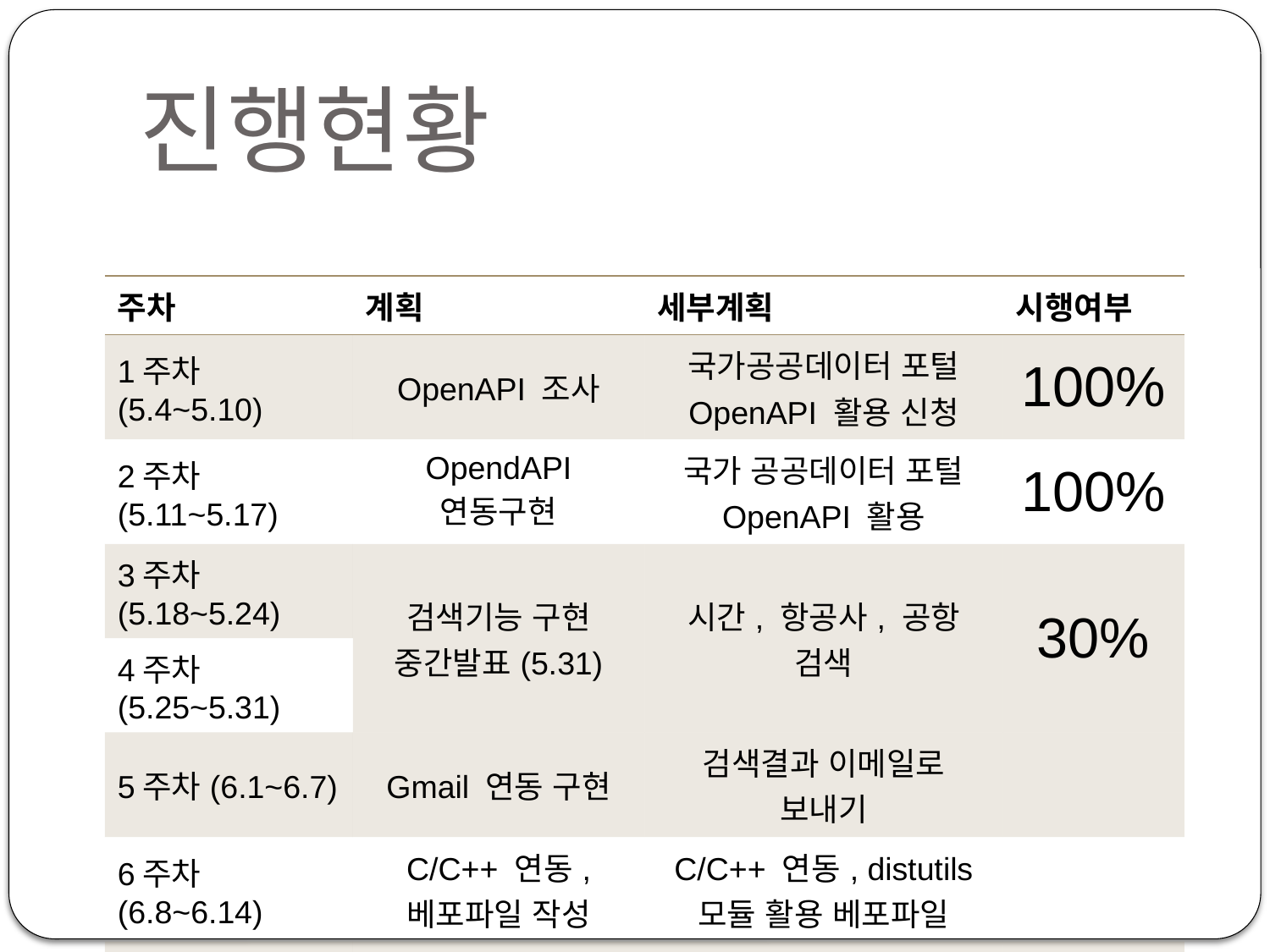

# 진행현황
| 주차 | 계획 | 세부계획 | 시행여부 |
| --- | --- | --- | --- |
| 1주차(5.4~5.10) | OpenAPI 조사 | 국가공공데이터 포털 OpenAPI 활용 신청 | 100% |
| 2주차(5.11~5.17) | OpendAPI 연동구현 | 국가 공공데이터 포털 OpenAPI 활용 | 100% |
| 3주차(5.18~5.24) | 검색기능 구현 중간발표(5.31) | 시간, 항공사, 공항 검색 | 30% |
| 4주차(5.25~5.31) |  |  |  |
| 5주차(6.1~6.7) | Gmail 연동 구현 | 검색결과 이메일로 보내기 |  |
| 6주차(6.8~6.14) | C/C++ 연동, 베포파일 작성 | C/C++ 연동, distutils 모듈 활용 베포파일 |  |
| 7주차(6.16) | 최총발표 |  |  |